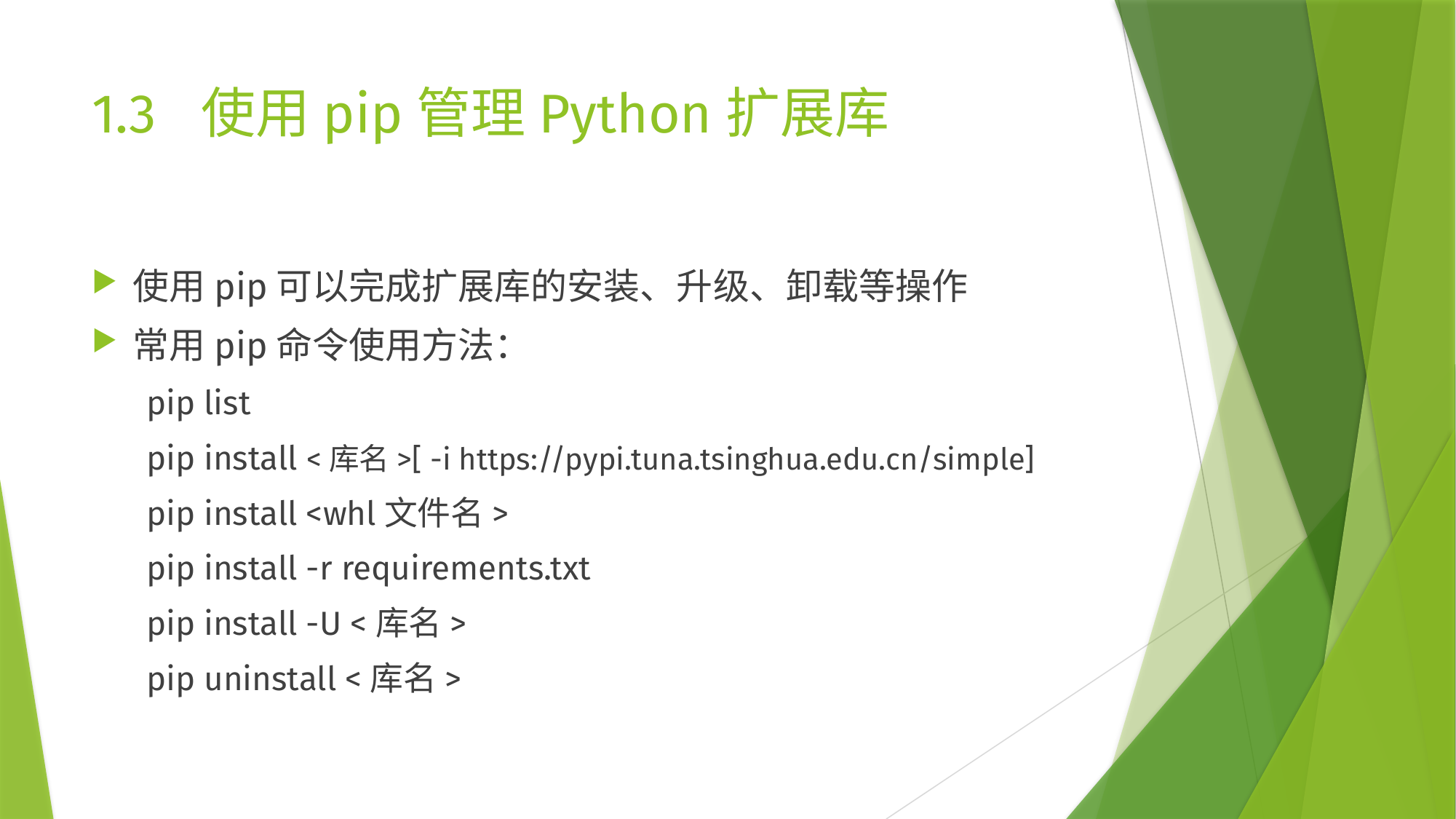

# 1.3	使用pip管理Python扩展库
使用pip可以完成扩展库的安装、升级、卸载等操作
常用pip命令使用方法：
pip list
pip install <库名>[ -i https://pypi.tuna.tsinghua.edu.cn/simple]
pip install <whl文件名>
pip install -r requirements.txt
pip install -U <库名>
pip uninstall <库名>